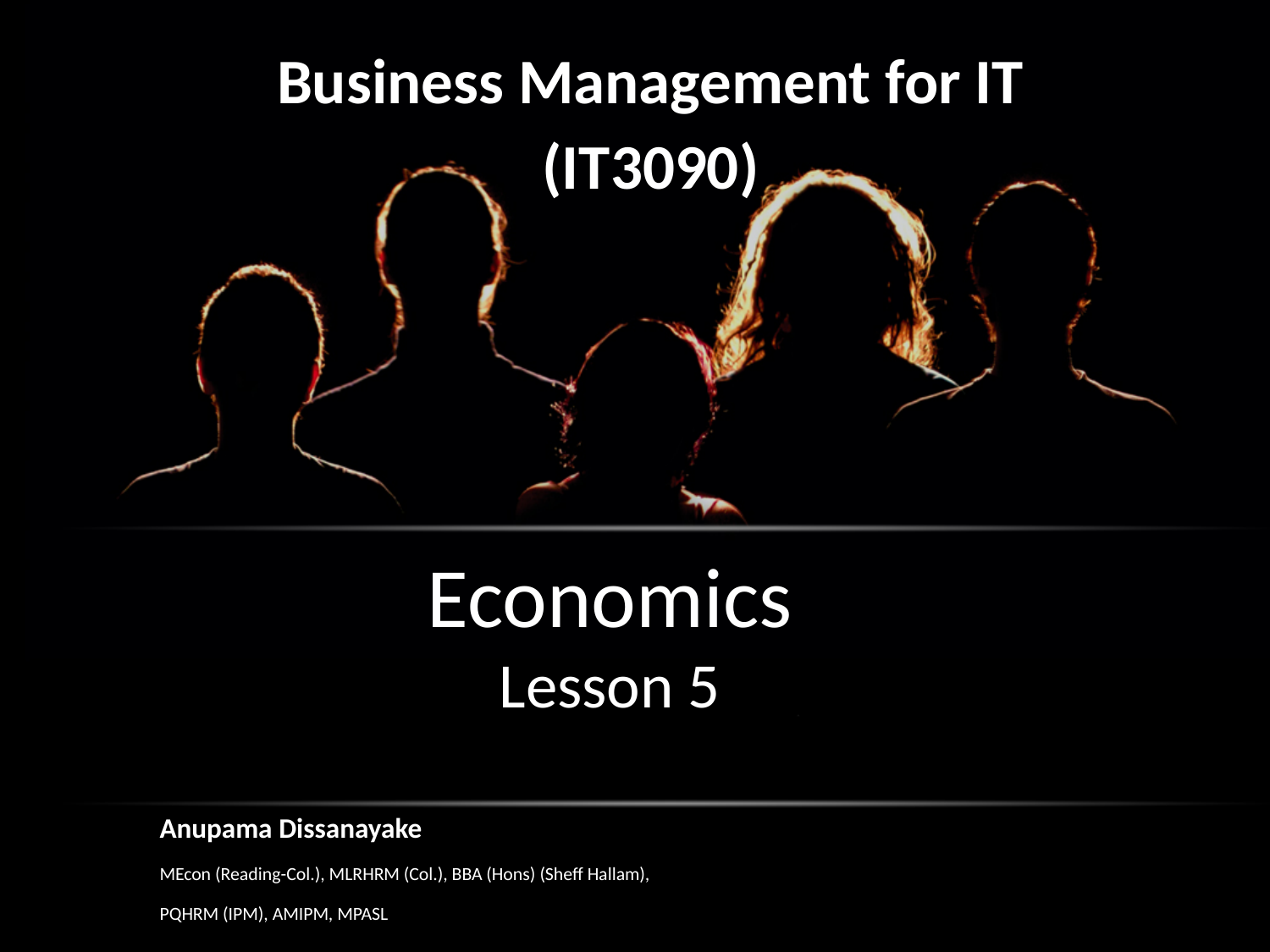

Business Management for IT
(IT3090)
Economics
Lesson 5
站长素材 SC.CHINAZ.COM

Anupama Dissanayake
MEcon (Reading-Col.), MLRHRM (Col.), BBA (Hons) (Sheff Hallam),
PQHRM (IPM), AMIPM, MPASL